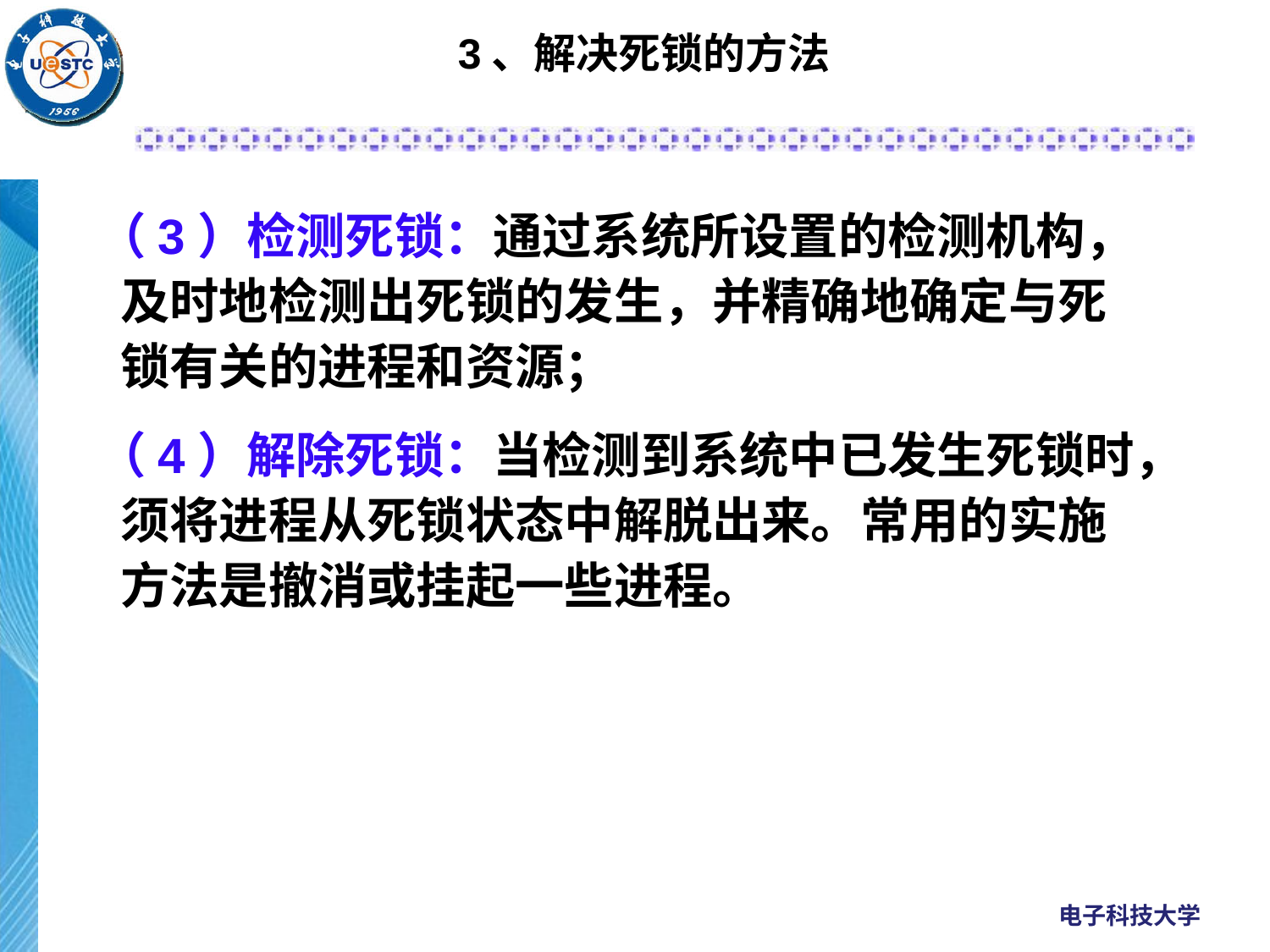

# 3、解决死锁的方法
（3）检测死锁：通过系统所设置的检测机构，及时地检测出死锁的发生，并精确地确定与死锁有关的进程和资源；
（4）解除死锁：当检测到系统中已发生死锁时，须将进程从死锁状态中解脱出来。常用的实施方法是撤消或挂起一些进程。